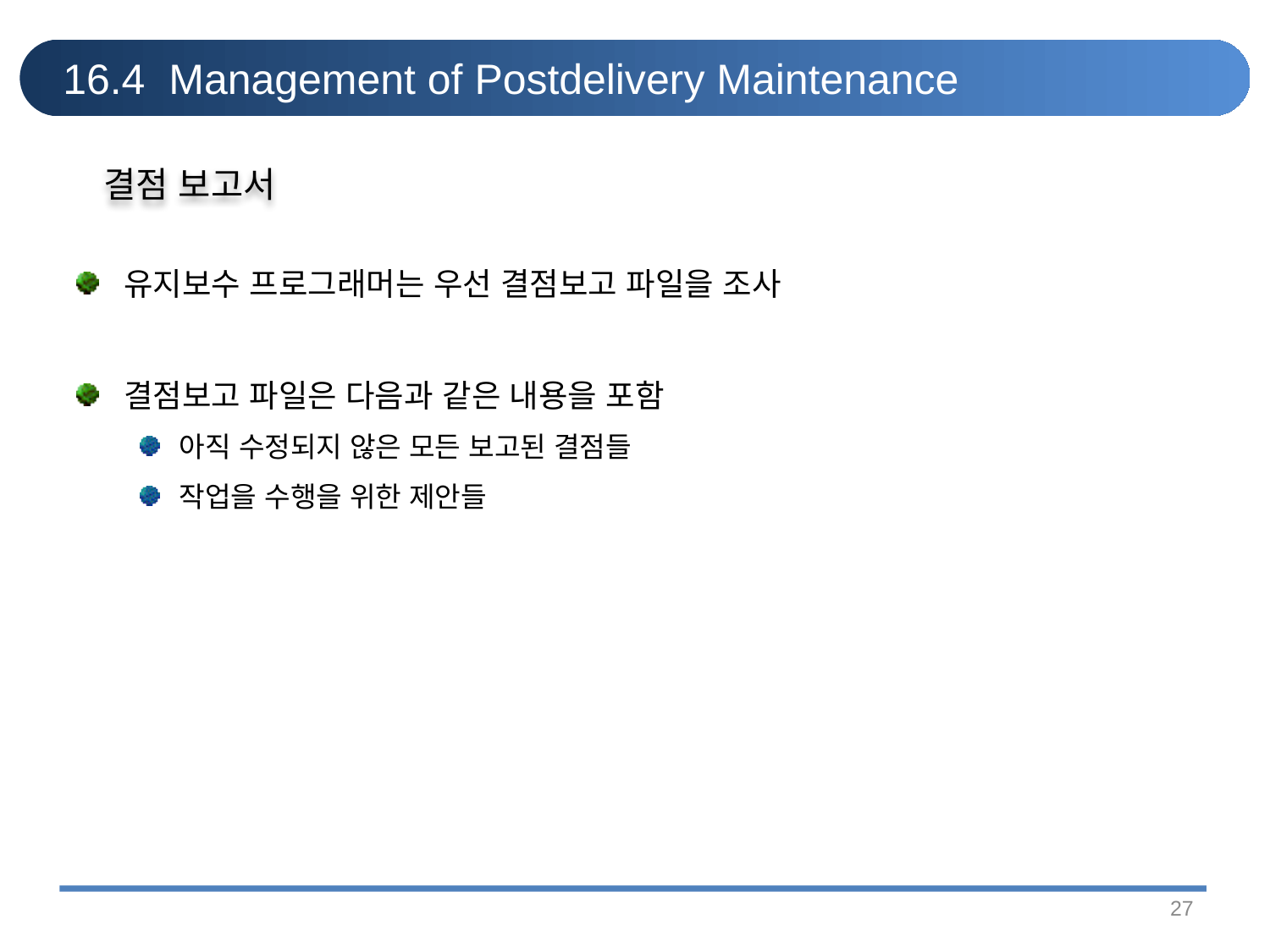

# 16.4  Management of Postdelivery Maintenance
결점 보고서
유지보수 프로그래머는 우선 결점보고 파일을 조사

결점보고 파일은 다음과 같은 내용을 포함
아직 수정되지 않은 모든 보고된 결점들
작업을 수행을 위한 제안들
27